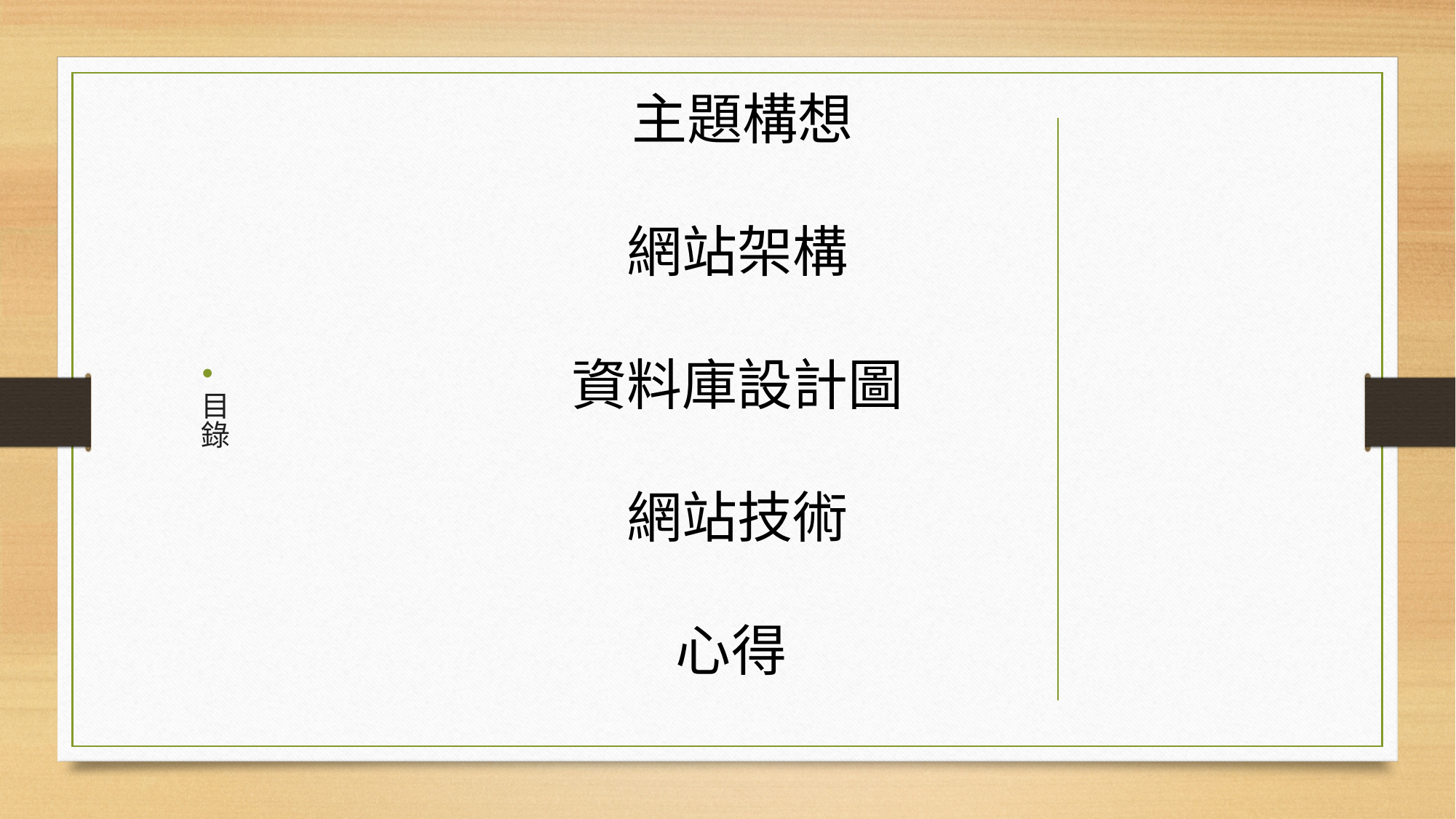

目錄
# 主題構想 網站架構 資料庫設計圖 網站技術 心得